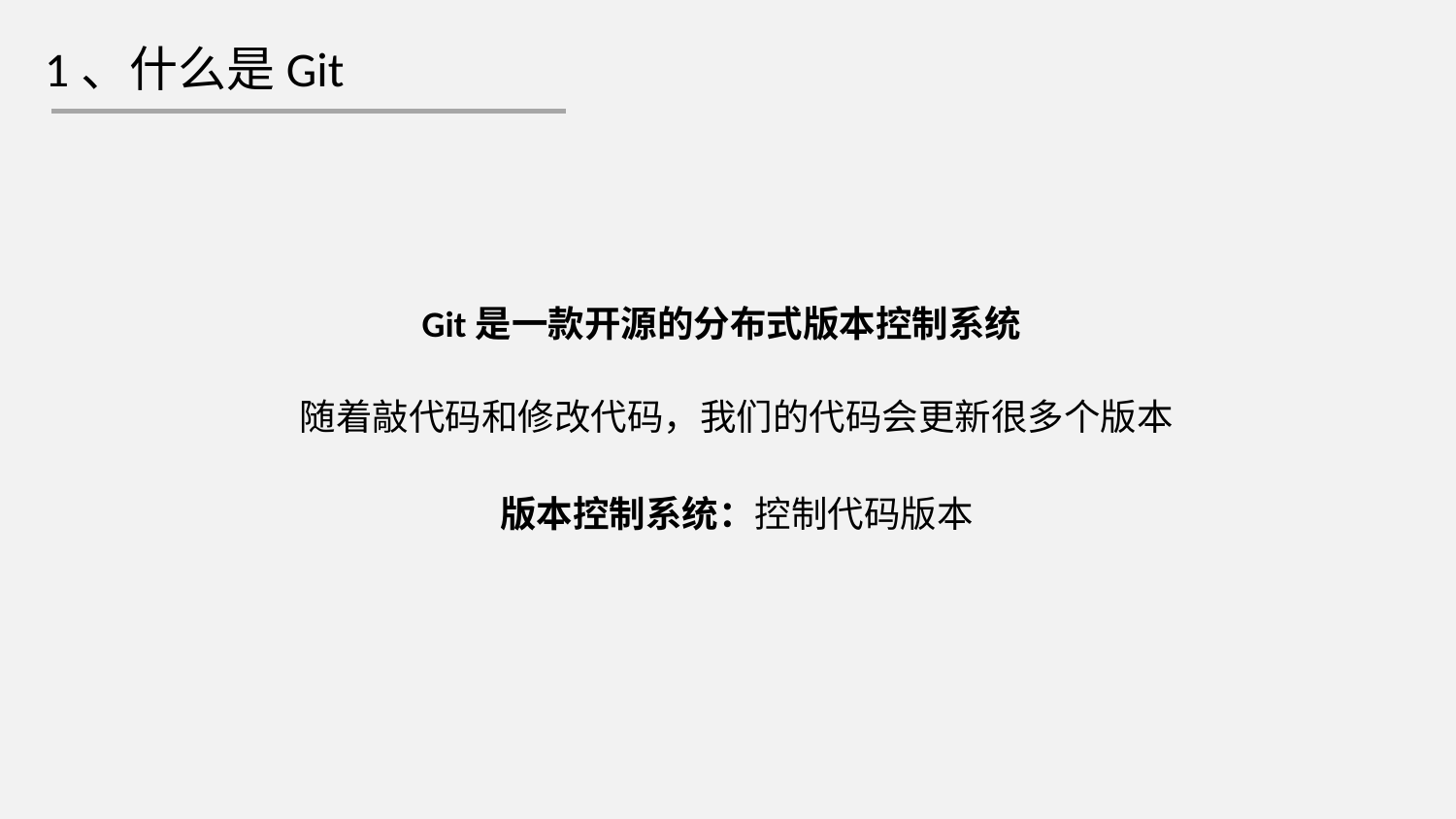

1、什么是Git
Git是一款开源的分布式版本控制系统
随着敲代码和修改代码，我们的代码会更新很多个版本
版本控制系统：控制代码版本